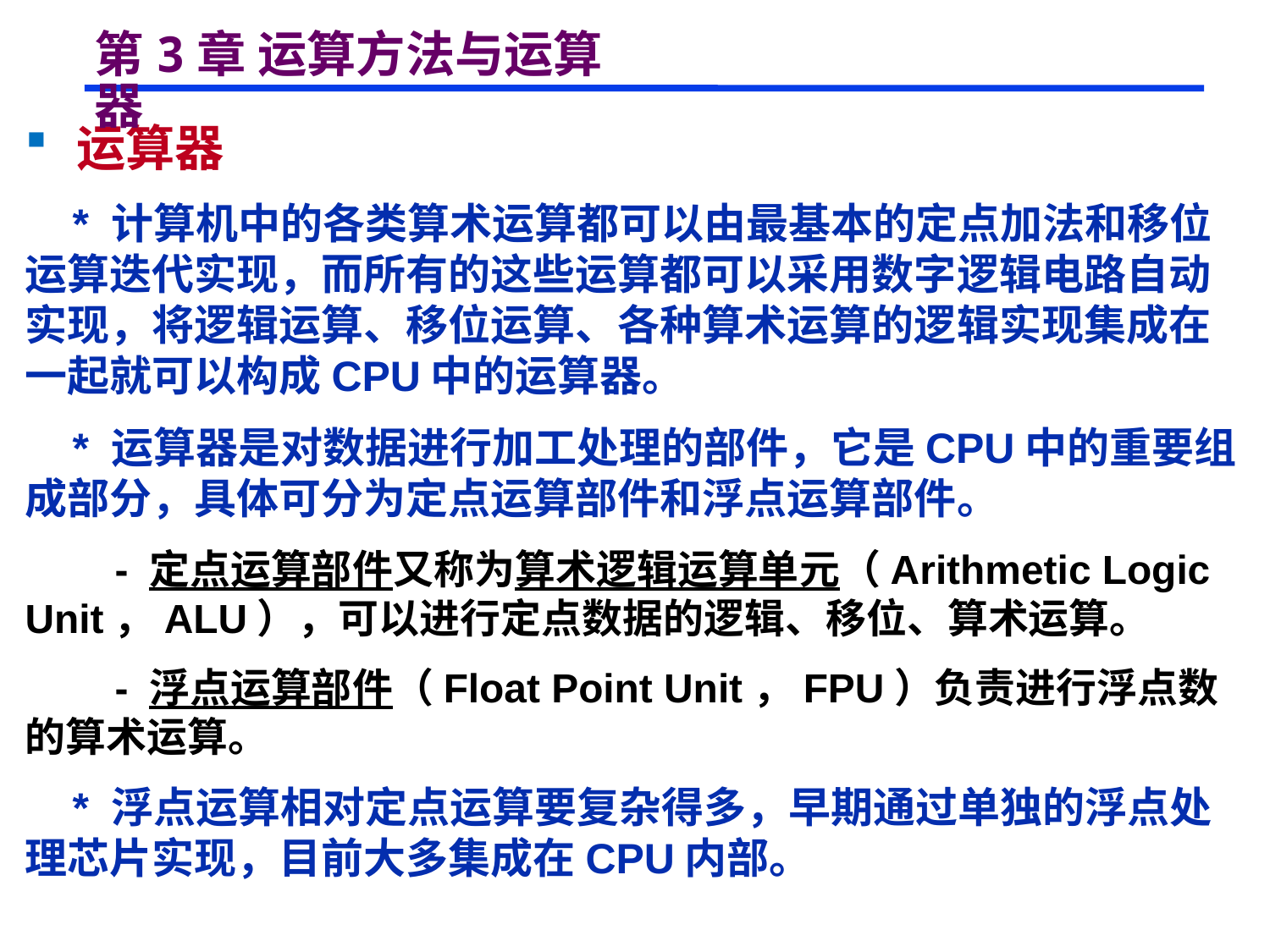

# 第3章 运算方法与运算器
 运算器
    * 计算机中的各类算术运算都可以由最基本的定点加法和移位运算迭代实现，而所有的这些运算都可以采用数字逻辑电路自动实现，将逻辑运算、移位运算、各种算术运算的逻辑实现集成在一起就可以构成CPU中的运算器。
    * 运算器是对数据进行加工处理的部件，它是CPU中的重要组成部分，具体可分为定点运算部件和浮点运算部件。
        - 定点运算部件又称为算术逻辑运算单元（Arithmetic Logic Unit，ALU），可以进行定点数据的逻辑、移位、算术运算。
        - 浮点运算部件（Float Point Unit，FPU）负责进行浮点数的算术运算。
    * 浮点运算相对定点运算要复杂得多，早期通过单独的浮点处理芯片实现，目前大多集成在CPU内部。